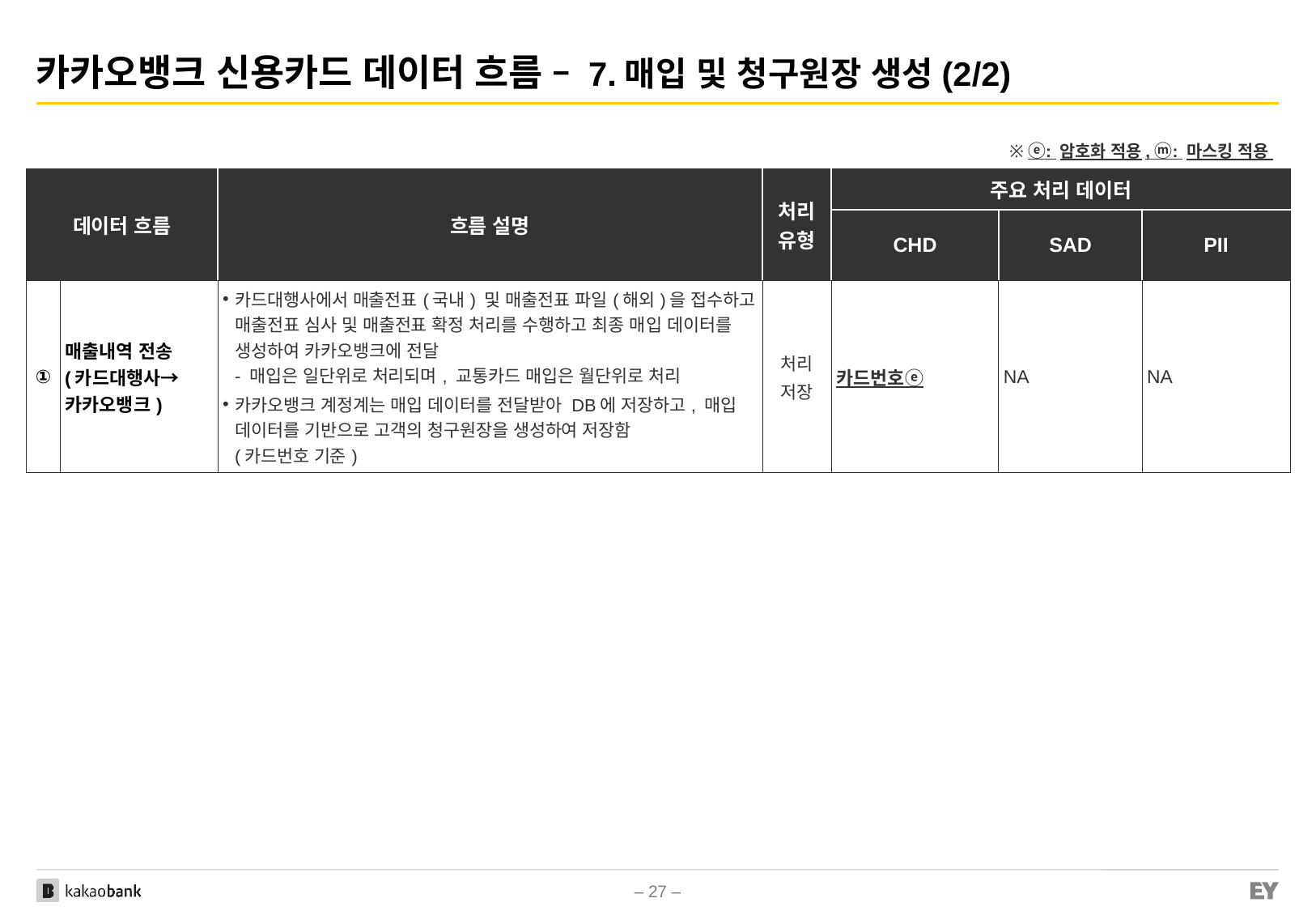

# 카카오뱅크 신용카드 데이터 흐름 – 7.매입 및 청구원장 생성(2/2)
※ ⓔ: 암호화 적용, ⓜ: 마스킹 적용
| 데이터 흐름 |  | 흐름 설명 | 처리 유형 | 주요 처리 데이터 |  |  |
| --- | --- | --- | --- | --- | --- | --- |
|  |  |  |  | CHD | SAD | PII |
| ① | 매출내역 전송 (카드대행사→ 카카오뱅크) | 카드대행사에서 매출전표(국내) 및 매출전표 파일(해외)을 접수하고 매출전표 심사 및 매출전표 확정 처리를 수행하고 최종 매입 데이터를 생성하여 카카오뱅크에 전달 - 매입은 일단위로 처리되며, 교통카드 매입은 월단위로 처리 카카오뱅크 계정계는 매입 데이터를 전달받아 DB에 저장하고, 매입 데이터를 기반으로 고객의 청구원장을 생성하여 저장함 (카드번호 기준) | 처리 저장 | 카드번호ⓔ | NA | NA |